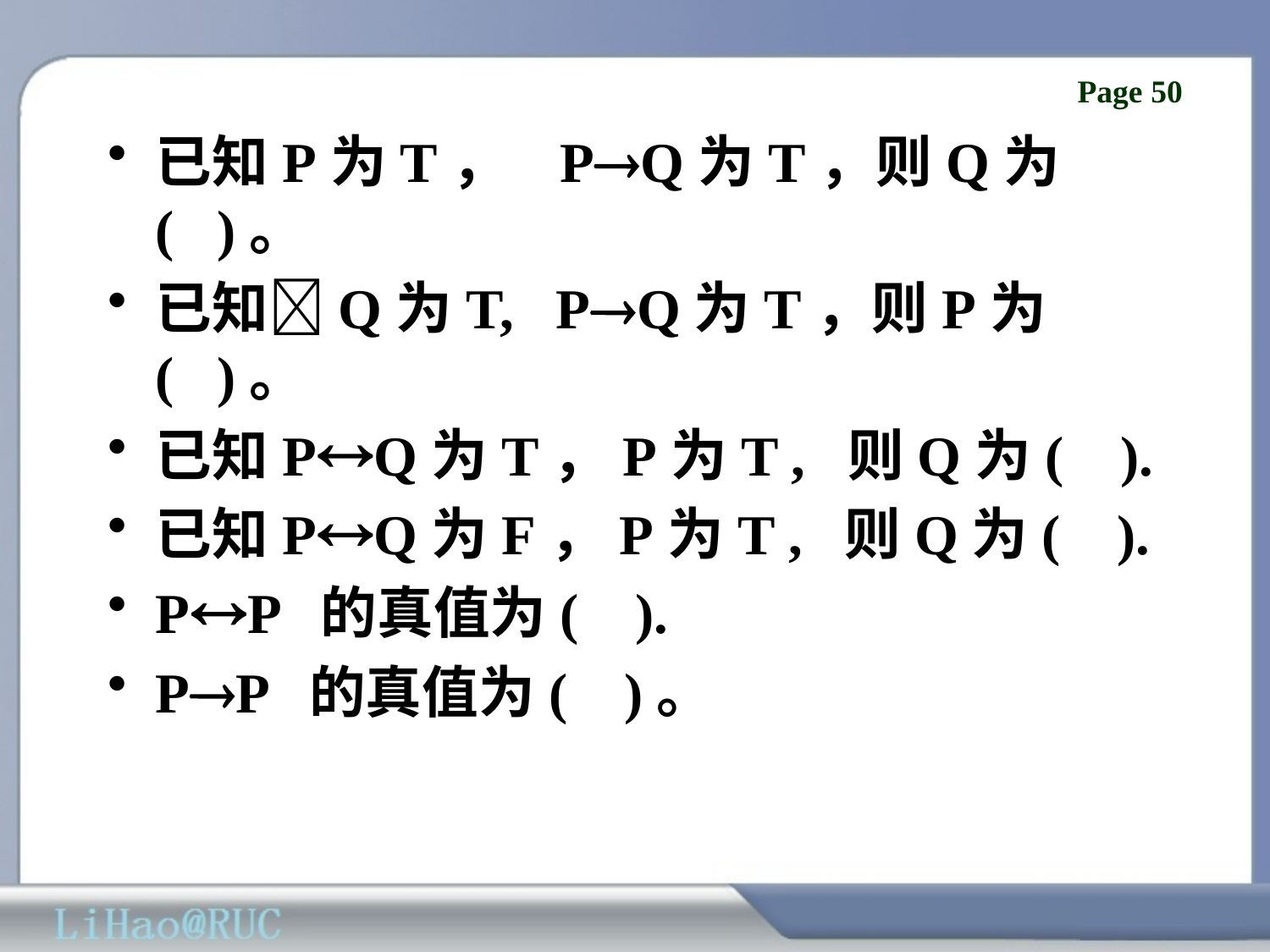

已知P为T，   P→Q为T，则Q为(   )。
已知¬Q为T,   P→Q为T，则P为(   )。
已知P↔Q为T，P为T ,  则Q为(    ).
已知P↔Q为F，P为T ,  则Q为(    ).
P↔P  的真值为(    ).
P→P  的真值为(    )。